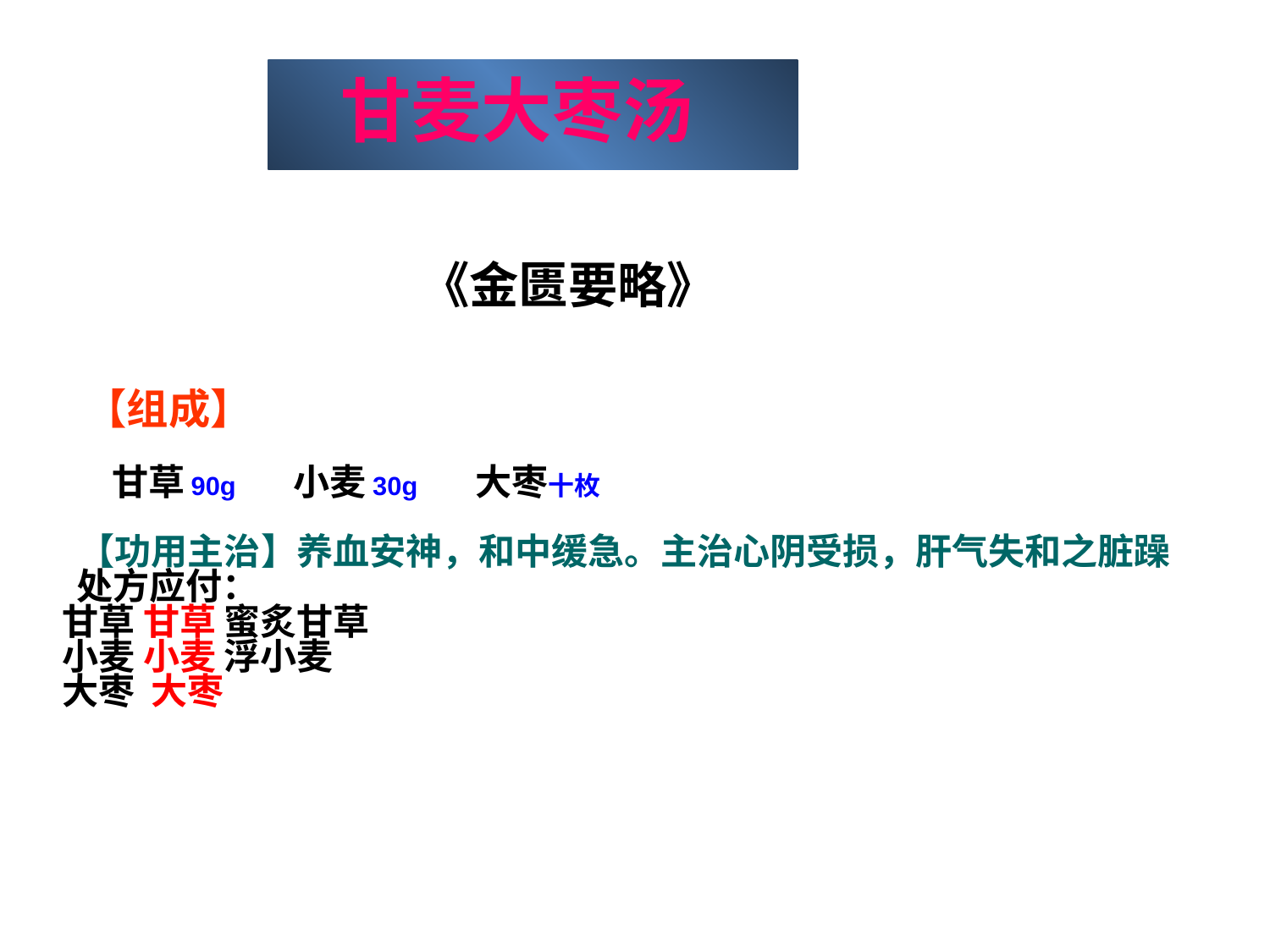

甘麦大枣汤
《金匮要略》

  【组成】
      甘草90g     小麦30g     大枣十枚
  【功用主治】养血安神，和中缓急。主治心阴受损，肝气失和之脏躁
 处方应付：
甘草 甘草 蜜炙甘草
小麦 小麦 浮小麦
大枣  大枣